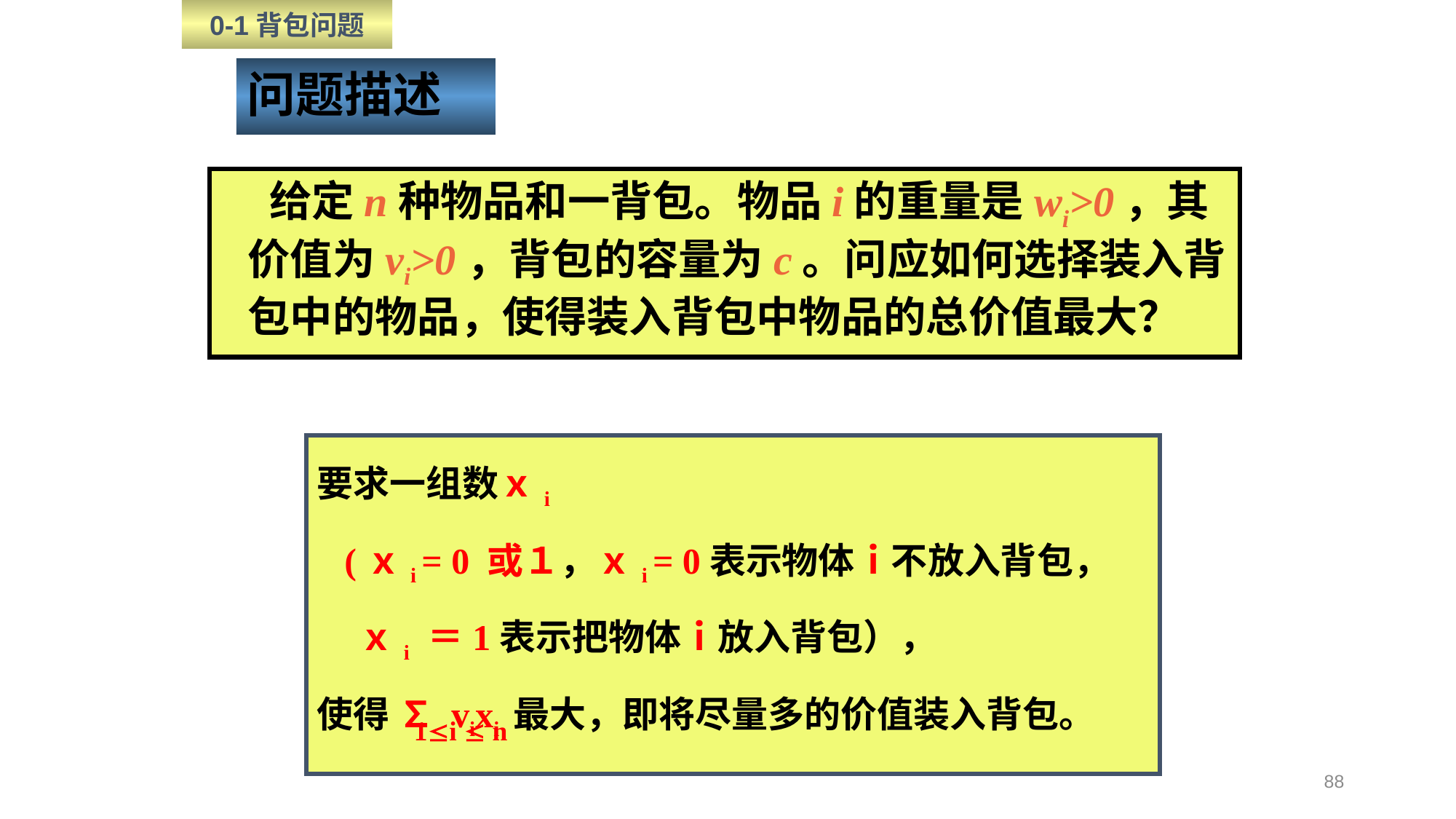

0-1背包问题
# 问题描述
    给定n种物品和一背包。物品i的重量是wi>0，其价值为vi>0，背包的容量为c。问应如何选择装入背包中的物品，使得装入背包中物品的总价值最大？
要求一组数ｘi
   (ｘi = 0 或１，ｘi = 0表示物体ｉ不放入背包，
    ｘi ＝1表示把物体ｉ放入背包），
使得 ∑ vixi 最大，即将尽量多的价值装入背包。
1≤i ≤ n
88